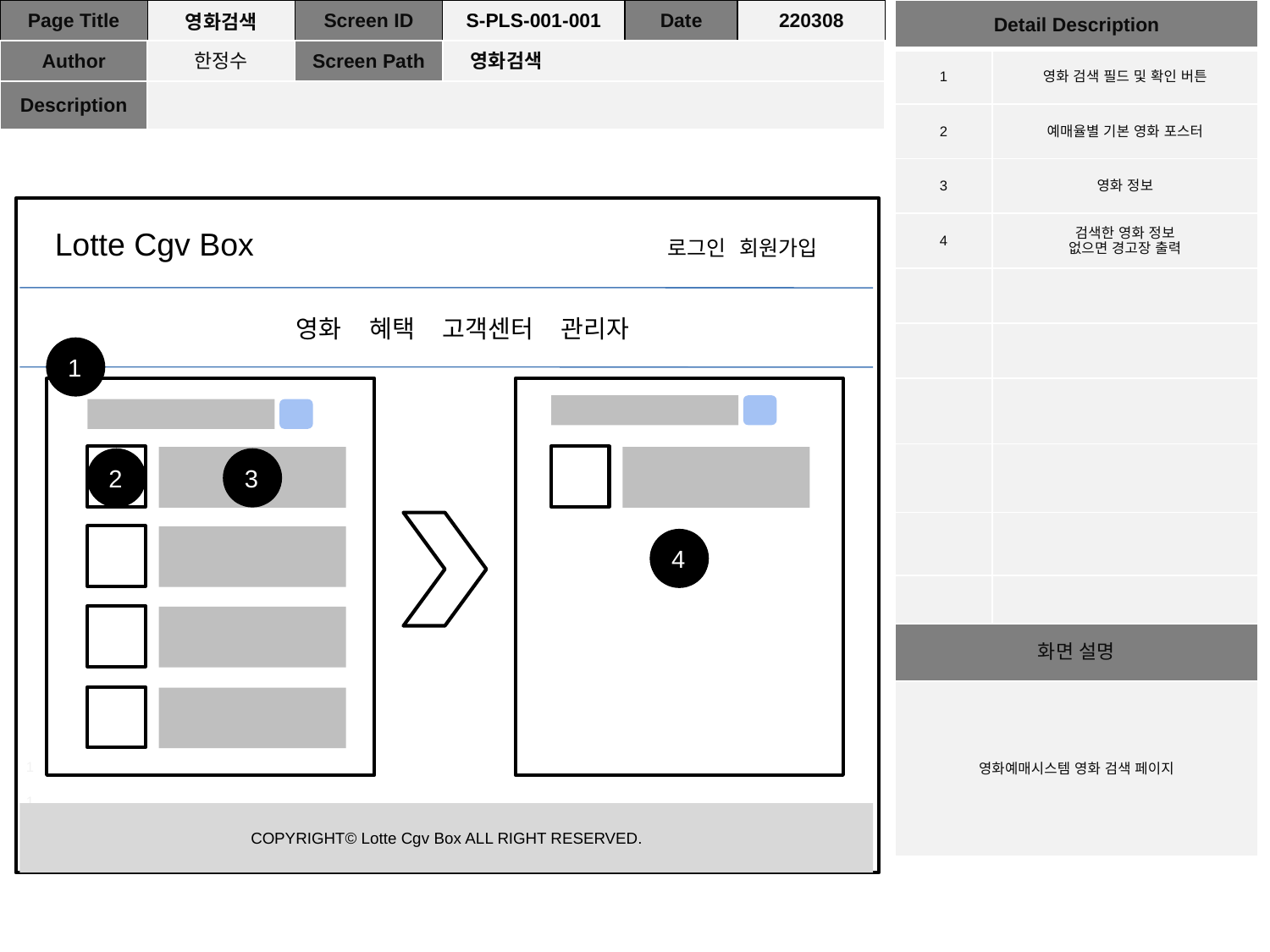

| Page Title | 영화검색 | Screen ID | S-PLS-001-001 | Date | 220308 |
| --- | --- | --- | --- | --- | --- |
| Author | 한정수 | Screen Path | 영화검색 |  |  |
| Description |  |  |  |  |  |
| Detail Description |  |
| --- | --- |
| 1 | 영화 검색 필드 및 확인 버튼 |
| 2 | 예매율별 기본 영화 포스터 |
| 3 | 영화 정보 |
| 4 | 검색한 영화 정보 없으면 경고장 출력 |
|  |  |
|  |  |
|  |  |
|  |  |
|  |  |
|  |  |
| 화면 설명 |  |
| 영화예매시스템 영화 검색 페이지 |  |
ㅂ
Lotte Cgv Box
로그인   회원가입
영화     혜택     고객센터     관리자
1
ㅂ
ㅂ

ㅂ
ㅂ

2
3

ㅂ

4
ㅂ

ㅂ

1
1

COPYRIGHT© Lotte Cgv Box ALL RIGHT RESERVED.